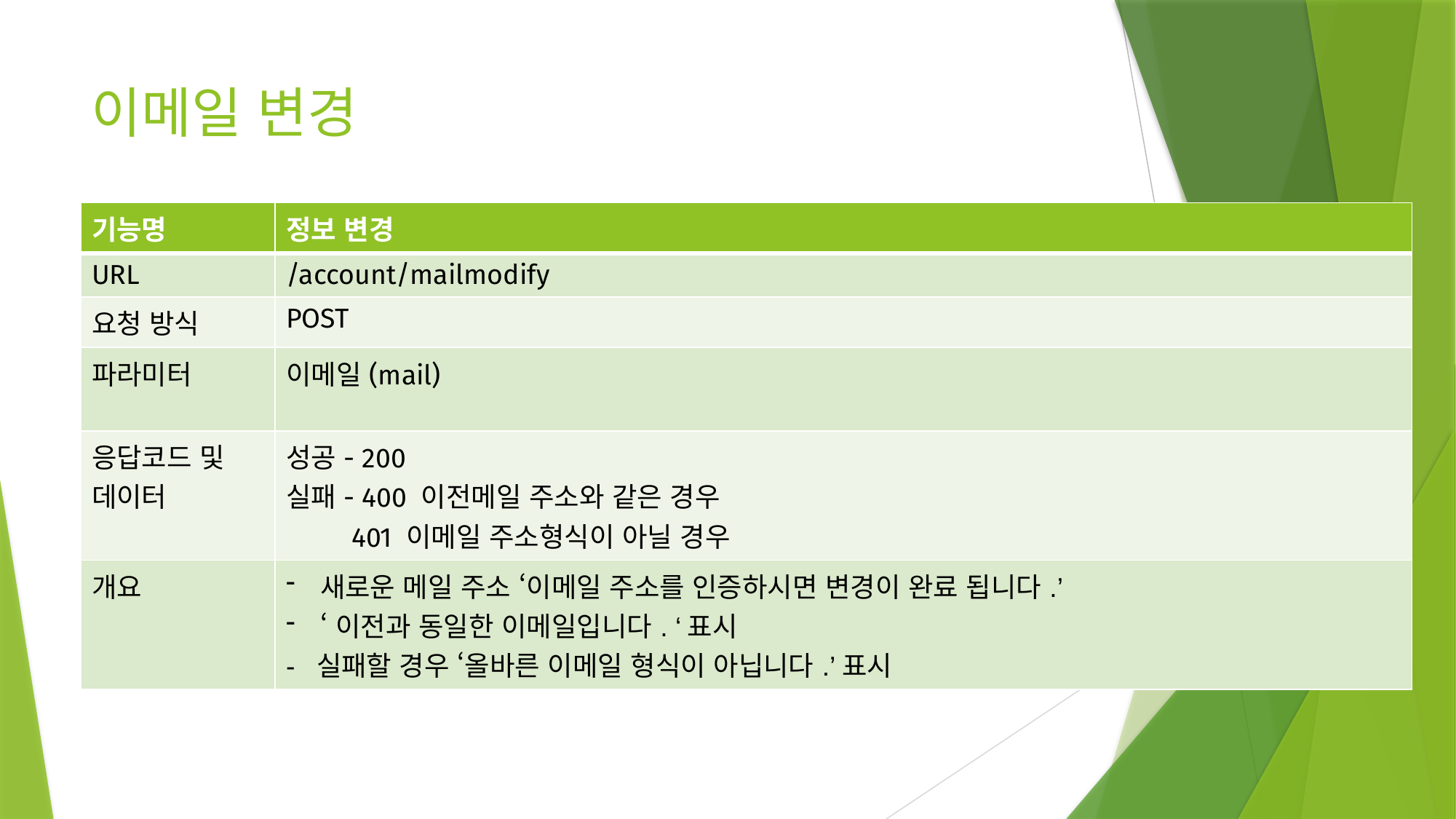

이메일 변경
| 기능명 | 정보 변경 |
| --- | --- |
| URL | /account/mailmodify |
| 요청 방식 | POST |
| 파라미터 | 이메일(mail) |
| 응답코드 및 데이터 | 성공- 200 실패- 400 이전메일 주소와 같은 경우 401 이메일 주소형식이 아닐 경우 |
| 개요 | 새로운 메일 주소 ‘이메일 주소를 인증하시면 변경이 완료 됩니다.’ ‘이전과 동일한 이메일입니다. ‘표시 - 실패할 경우 ‘올바른 이메일 형식이 아닙니다.’표시 |